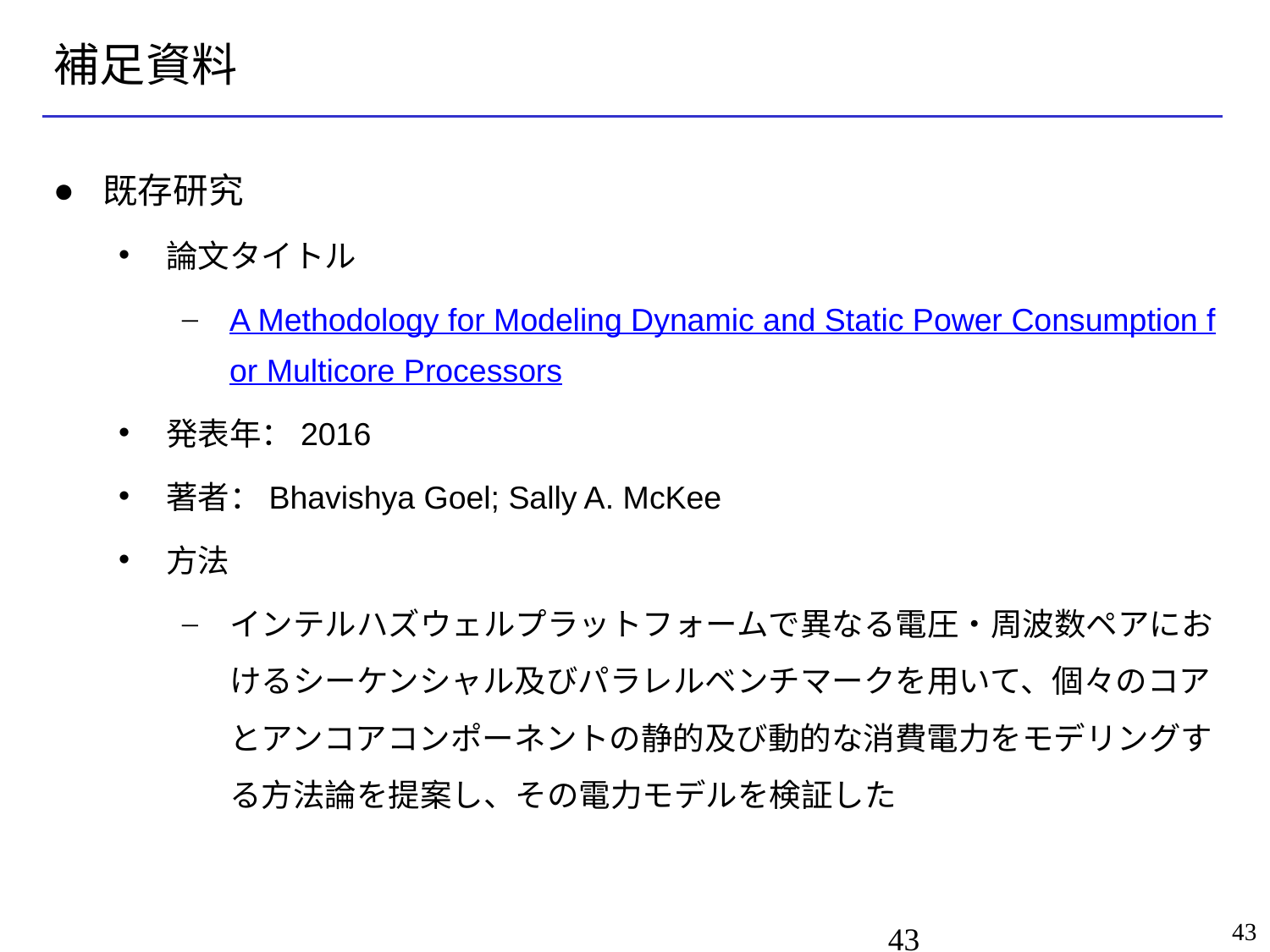

# 補足資料
既存研究
論文タイトル
A Methodology for Modeling Dynamic and Static Power Consumption for Multicore Processors
発表年：2016
著者：Bhavishya Goel; Sally A. McKee
方法
インテルハズウェルプラットフォームで異なる電圧・周波数ペアにおけるシーケンシャル及びパラレルベンチマークを用いて、個々のコアとアンコアコンポーネントの静的及び動的な消費電力をモデリングする方法論を提案し、その電力モデルを検証した

43
43